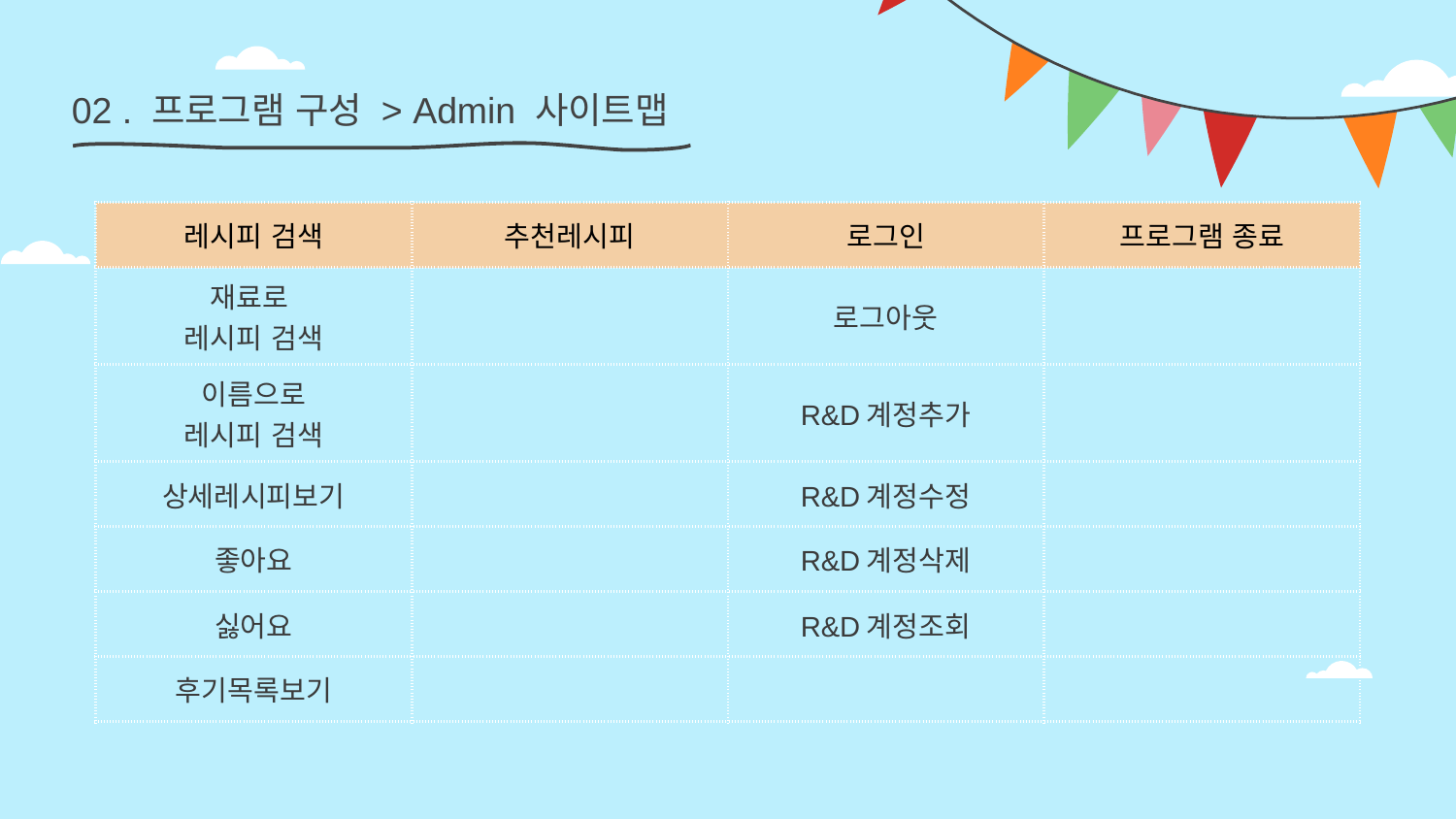

02 . 프로그램 구성 > Admin 사이트맵
| 레시피 검색 | 추천레시피 | 로그인 | 프로그램 종료 |
| --- | --- | --- | --- |
| 재료로 레시피 검색 |  | 로그아웃 |  |
| 이름으로 레시피 검색 |  | R&D계정추가 |  |
| 상세레시피보기 |  | R&D계정수정 |  |
| 좋아요 |  | R&D계정삭제 |  |
| 싫어요 |  | R&D계정조회 |  |
| 후기목록보기 |  |  |  |